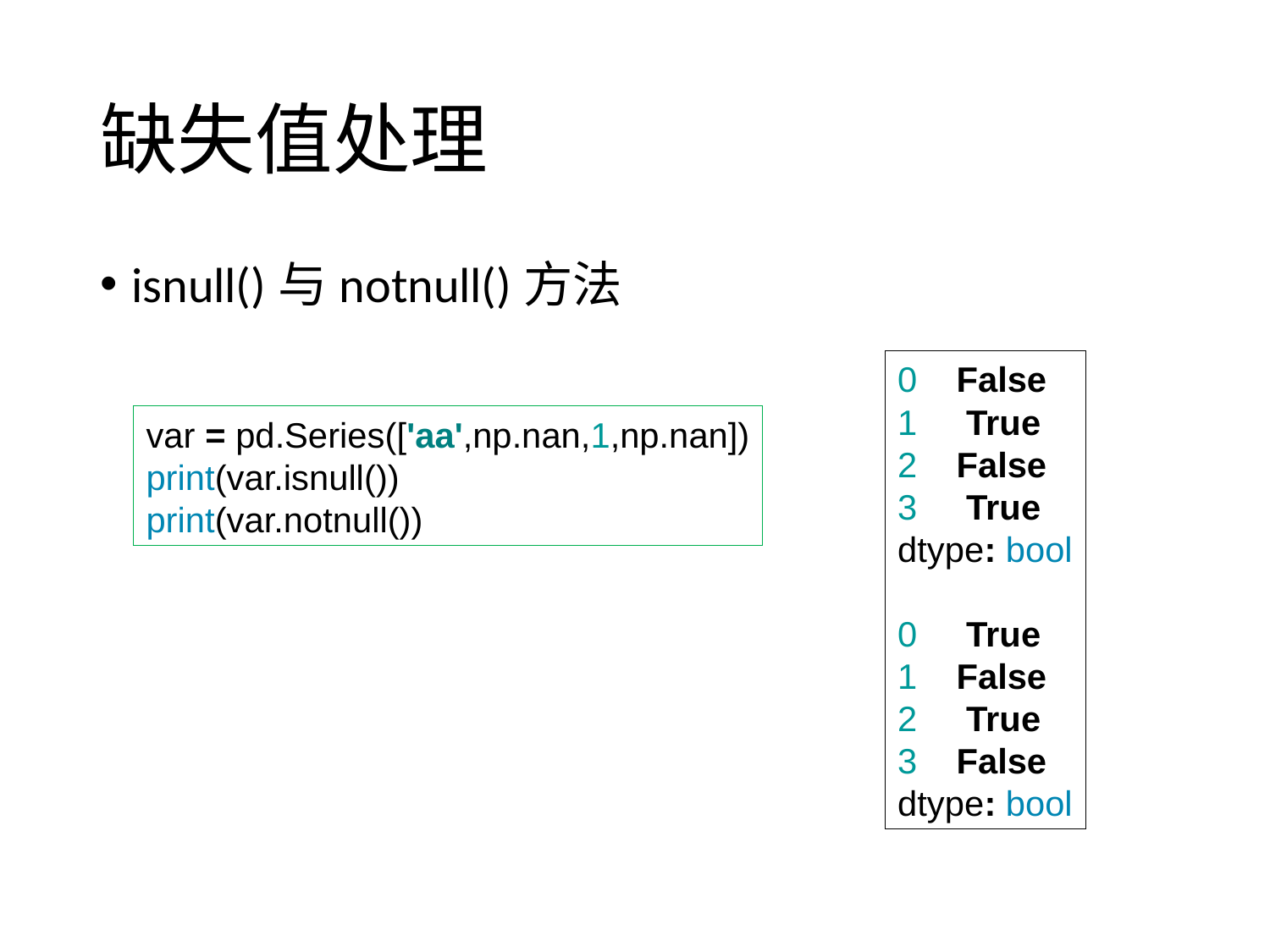

# 缺失值处理
isnull()与notnull()方法
0    False
1     True
2    False
3     True
dtype: bool
0     True
1    False
2     True
3    False
dtype: bool
var = pd.Series(['aa',np.nan,1,np.nan])
print(var.isnull())
print(var.notnull())
44